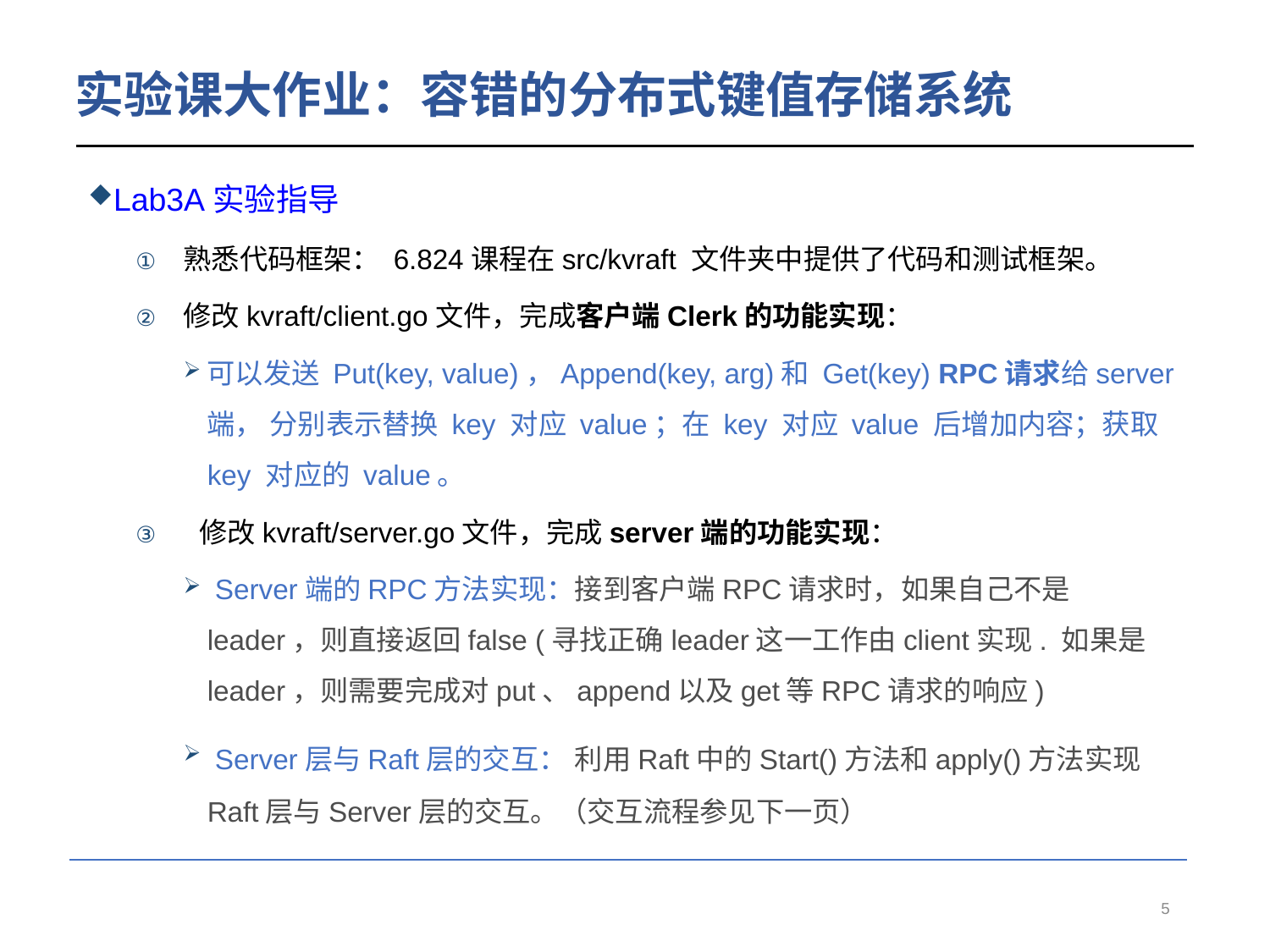

# 实验课大作业：容错的分布式键值存储系统
Lab3A实验指导
熟悉代码框架： 6.824课程在src/kvraft 文件夹中提供了代码和测试框架。
修改kvraft/client.go文件，完成客户端Clerk的功能实现：
可以发送 Put(key, value)，Append(key, arg)和 Get(key) RPC请求给server端， 分别表示替换 key 对应 value；在 key 对应 value 后增加内容；获取 key 对应的 value。
修改kvraft/server.go文件，完成server端的功能实现：
 Server端的RPC方法实现：接到客户端RPC请求时，如果自己不是leader，则直接返回false (寻找正确leader这一工作由client实现. 如果是leader，则需要完成对put、append以及get等RPC请求的响应)
 Server层与Raft层的交互： 利用Raft中的Start()方法和apply()方法实现Raft层与Server层的交互。（交互流程参见下一页）

5